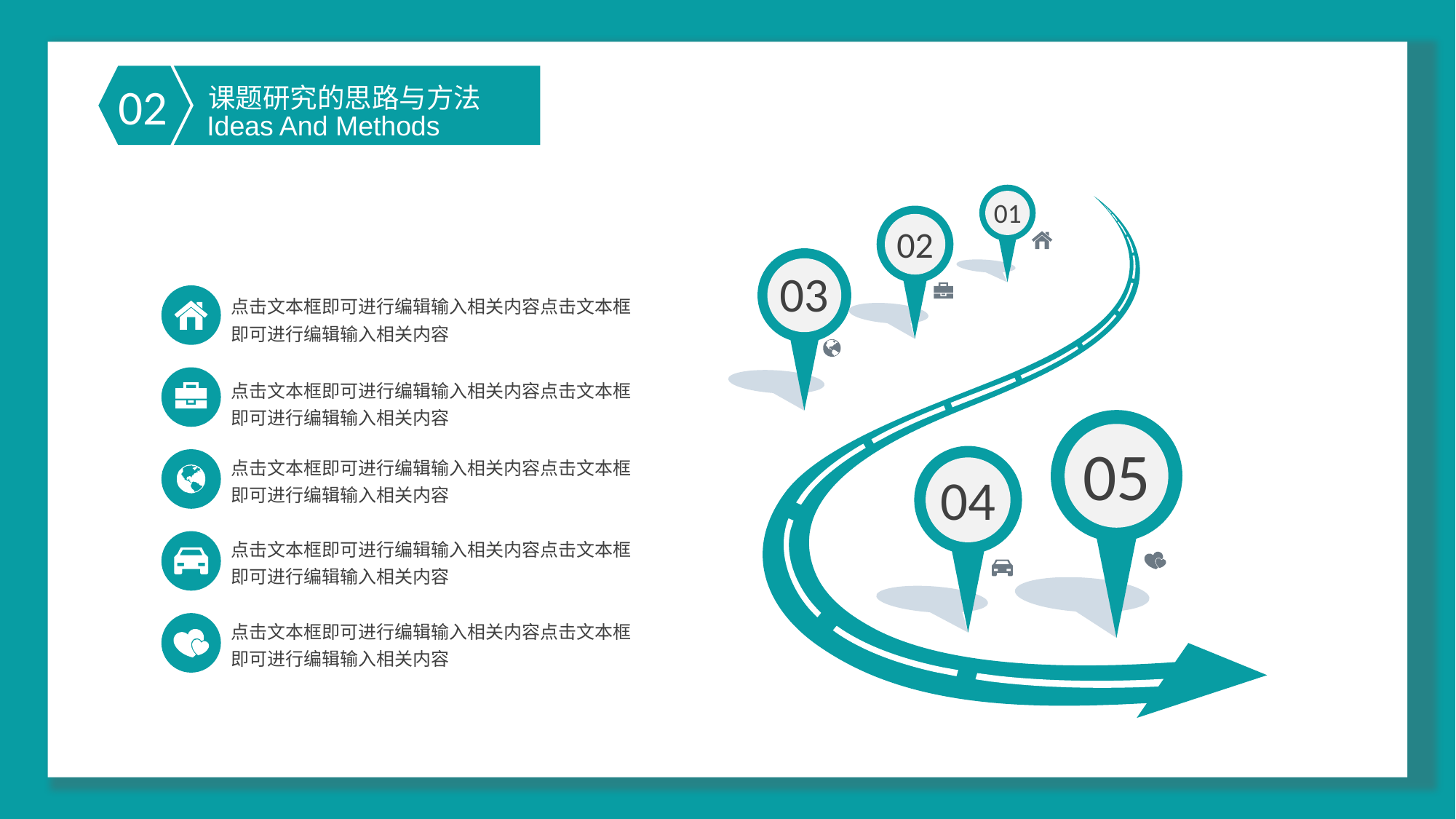

课题研究的思路与方法

02
Ideas And Methods

01

02

03

点击文本框即可进行编辑输入相关内容点击文本框即可进行编辑输入相关内容

点击文本框即可进行编辑输入相关内容点击文本框即可进行编辑输入相关内容

05

点击文本框即可进行编辑输入相关内容点击文本框即可进行编辑输入相关内容

04

点击文本框即可进行编辑输入相关内容点击文本框即可进行编辑输入相关内容

点击文本框即可进行编辑输入相关内容点击文本框即可进行编辑输入相关内容